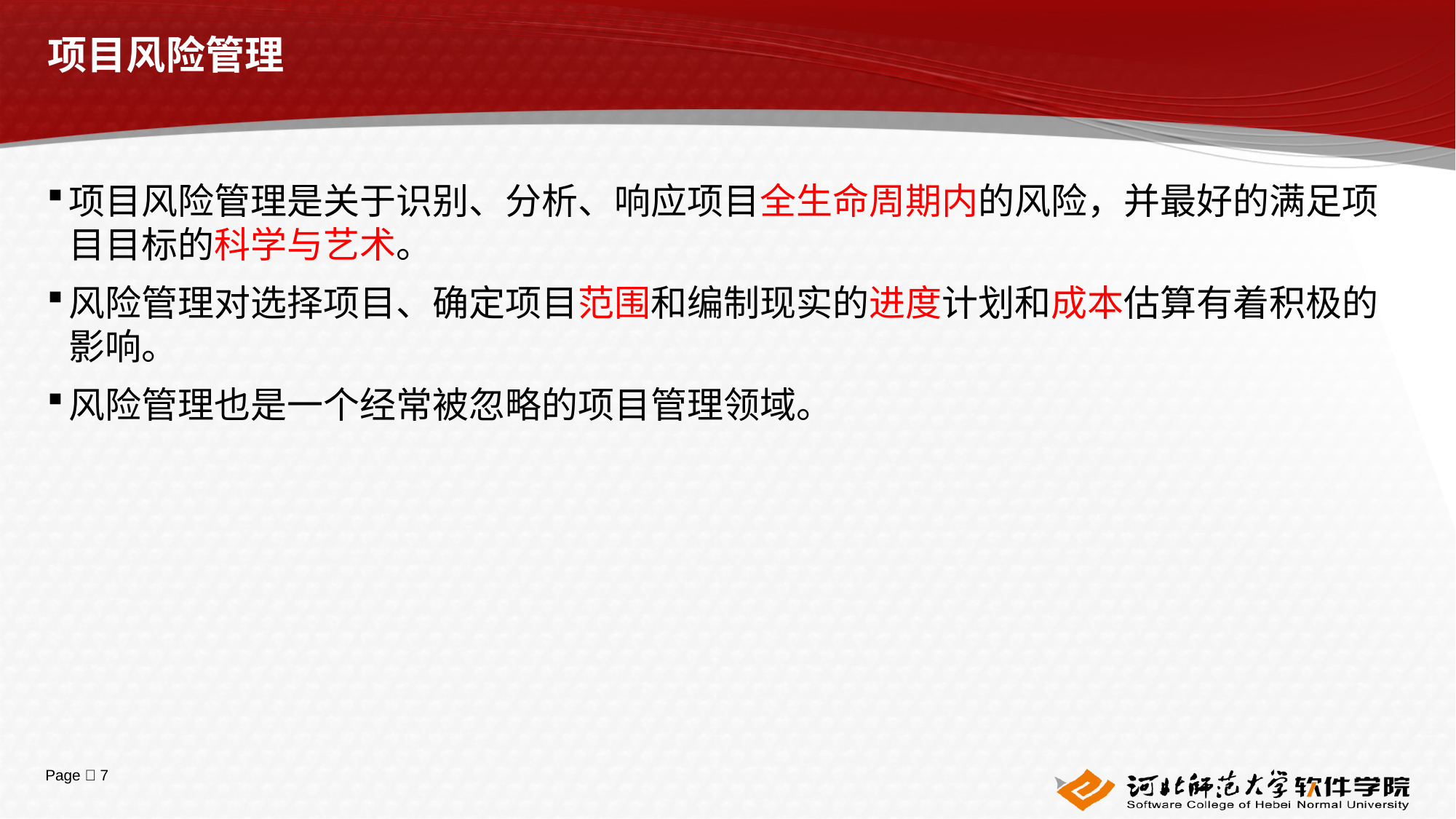

# 项目风险管理
项目风险管理是关于识别、分析、响应项目全生命周期内的风险，并最好的满足项目目标的科学与艺术。
风险管理对选择项目、确定项目范围和编制现实的进度计划和成本估算有着积极的影响。
风险管理也是一个经常被忽略的项目管理领域。